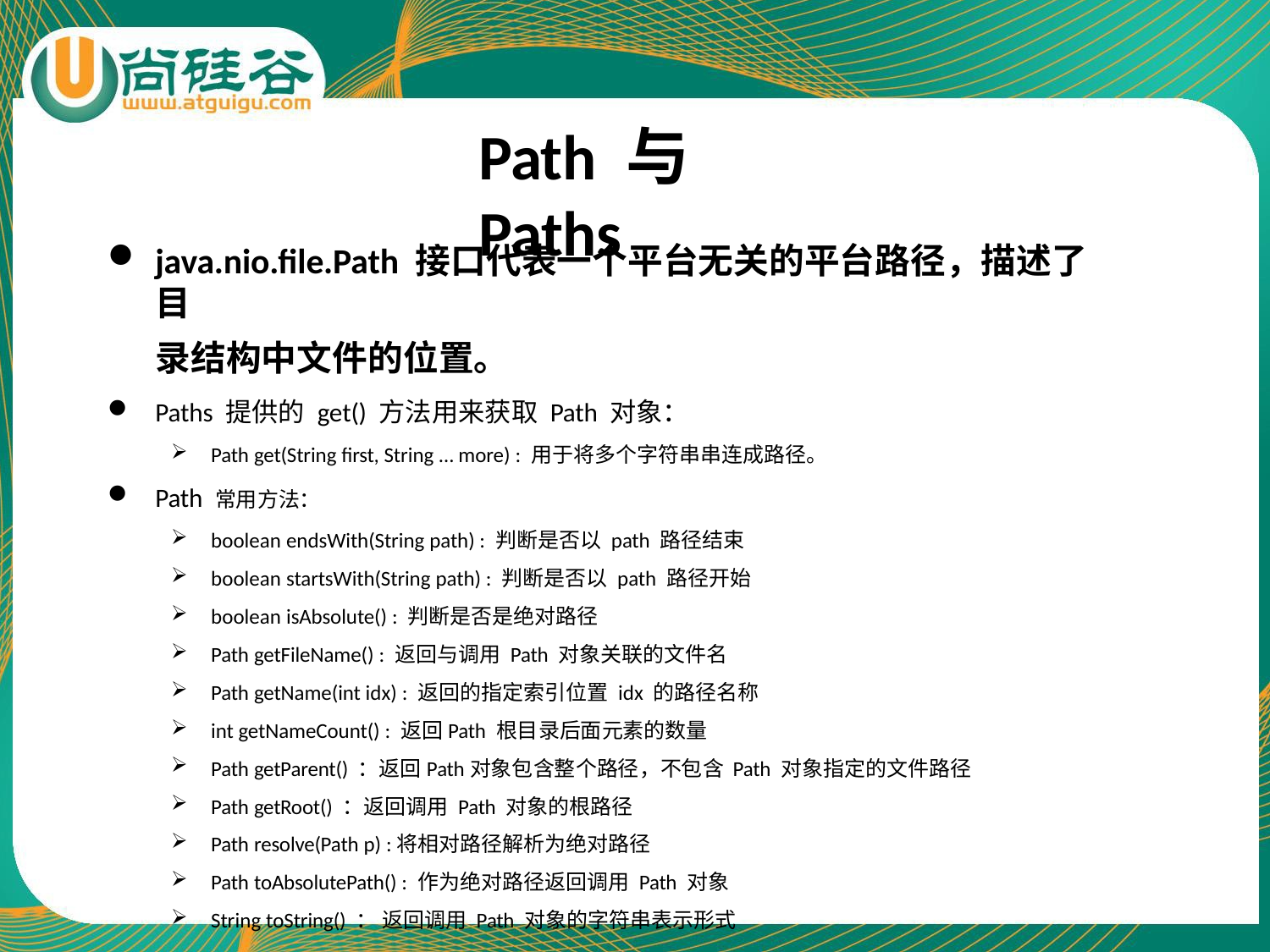

# Path 与Paths
java.nio.file.Path 接口代表一个平台无关的平台路径，描述了目
录结构中文件的位置。
Paths 提供的get() 方法用来获取Path 对象：
Path get(String first, String … more) : 用于将多个字符串串连成路径。
Path 常用方法：
boolean endsWith(String path) : 判断是否以path 路径结束
boolean startsWith(String path) : 判断是否以path 路径开始
boolean isAbsolute() : 判断是否是绝对路径
Path getFileName() : 返回与调用Path 对象关联的文件名
Path getName(int idx) : 返回的指定索引位置idx 的路径名称
int getNameCount() : 返回Path 根目录后面元素的数量
Path getParent() ：返回Path对象包含整个路径，不包含Path 对象指定的文件路径
Path getRoot() ：返回调用Path 对象的根路径
Path resolve(Path p) :将相对路径解析为绝对路径
Path toAbsolutePath() : 作为绝对路径返回调用Path 对象
String toString() ： 返回调用Path 对象的字符串表示形式